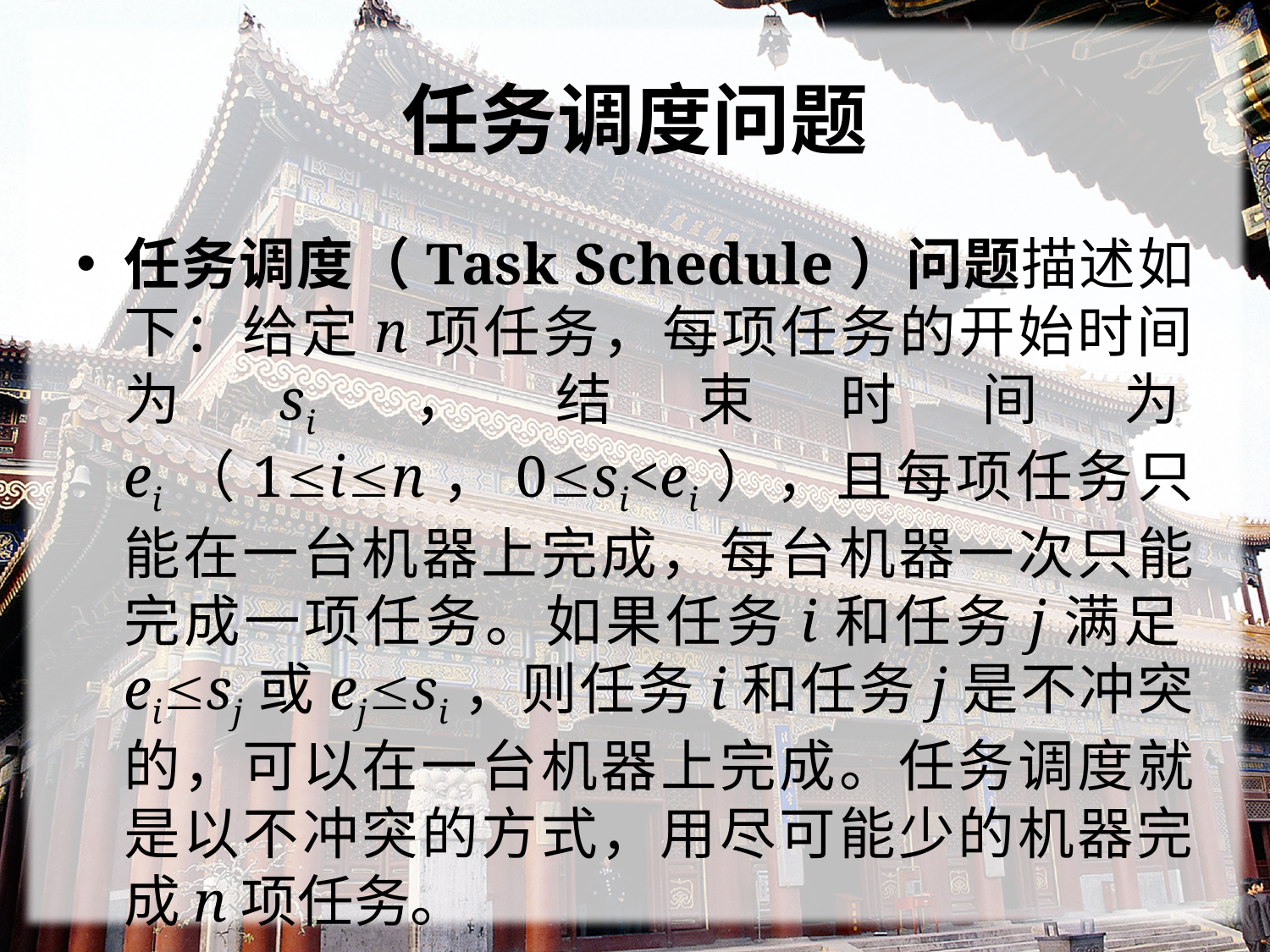

# 任务调度问题
任务调度（Task Schedule）问题描述如下：给定n项任务，每项任务的开始时间为si，结束时间为ei（1≤i≤n，0≤si<ei），且每项任务只能在一台机器上完成，每台机器一次只能完成一项任务。如果任务i和任务j满足ei≤sj或ej≤si，则任务i和任务j是不冲突的，可以在一台机器上完成。任务调度就是以不冲突的方式，用尽可能少的机器完成n项任务。